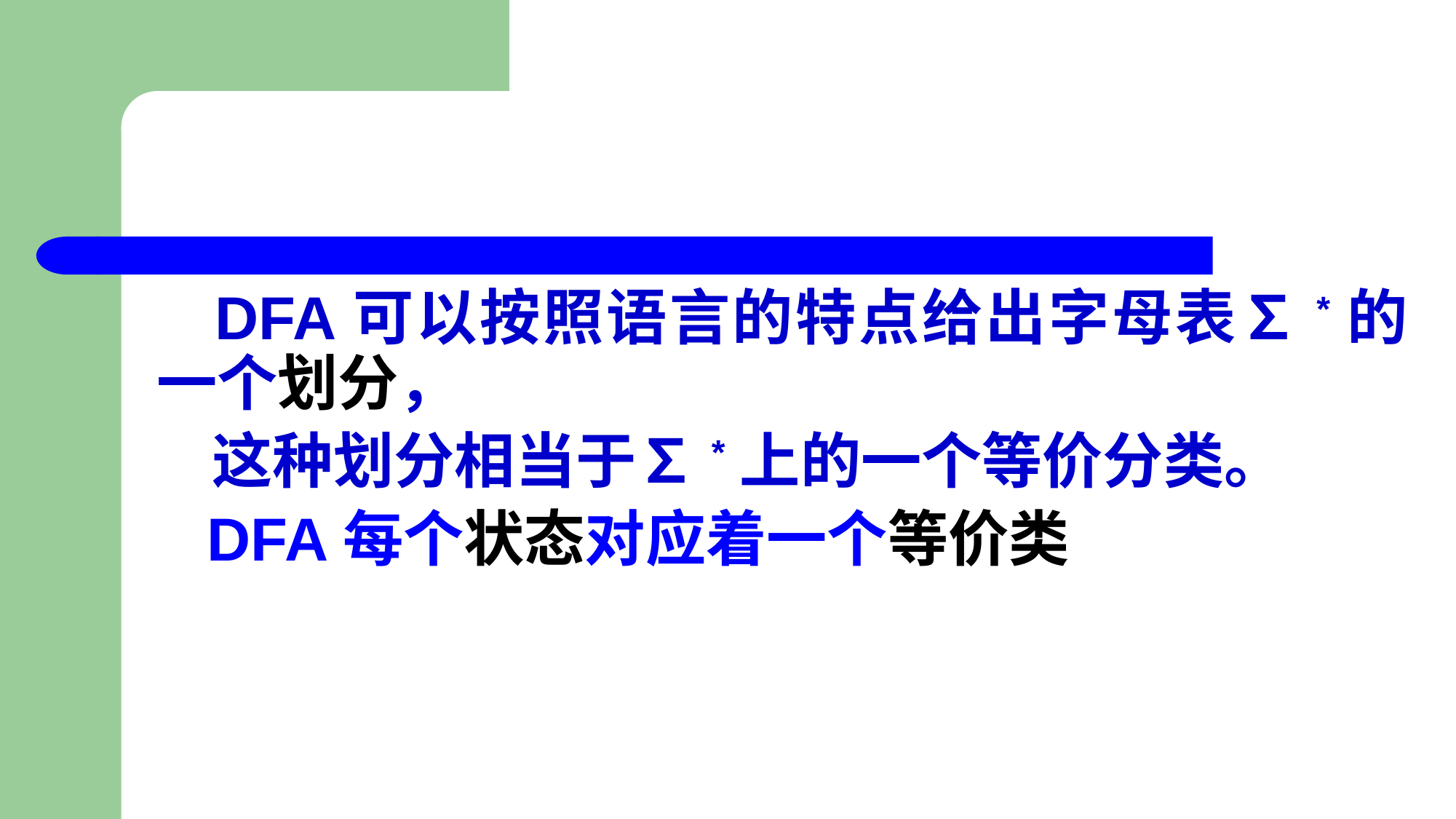

#
   DFA可以按照语言的特点给出字母表∑*的一个划分，
   这种划分相当于∑*上的一个等价分类。
   DFA每个状态对应着一个等价类